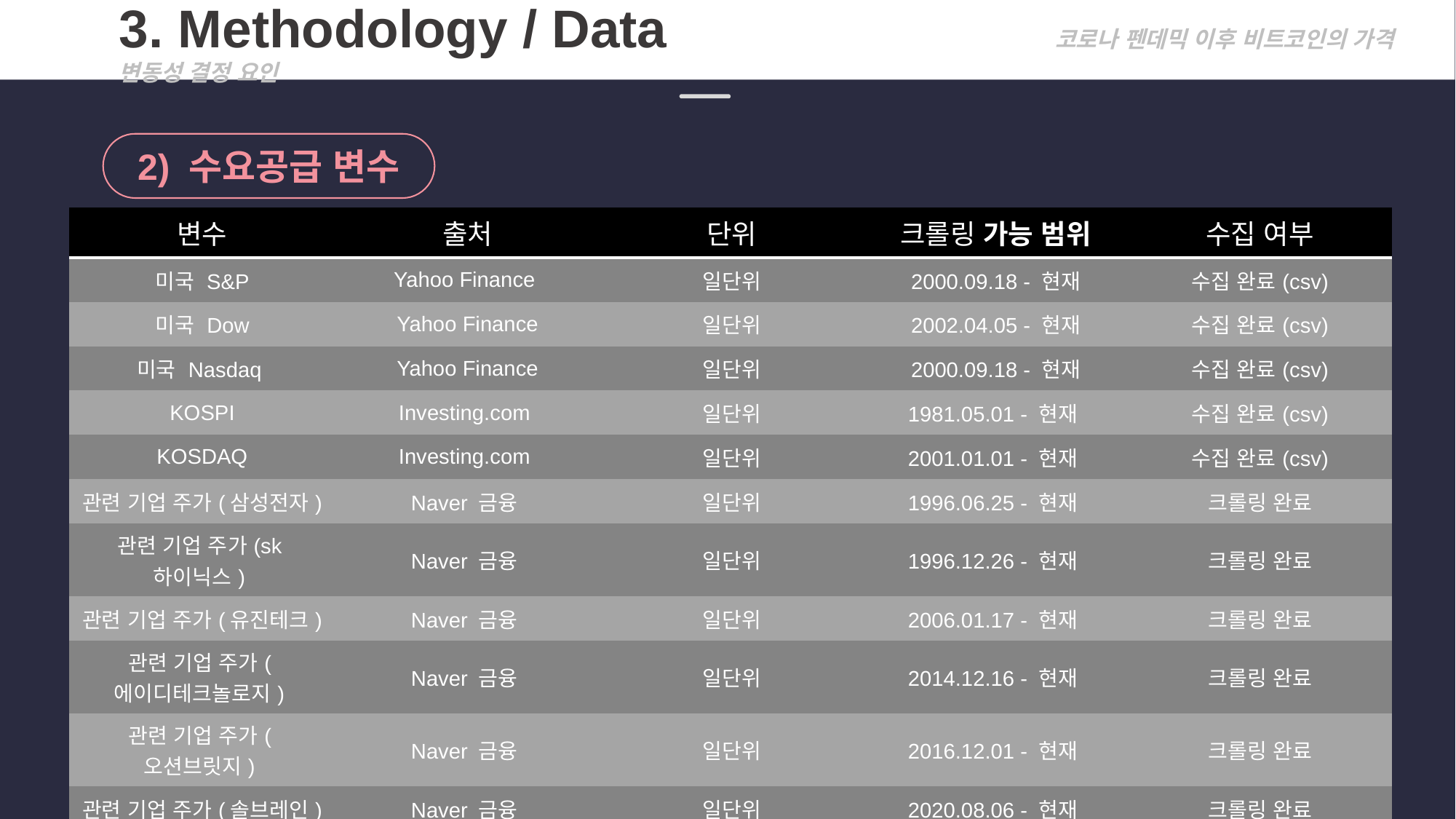

3. Methodology / Data			         코로나 펜데믹 이후 비트코인의 가격 변동성 결정 요인

2) 수요공급 변수
| 변수 | 출처 | 단위 | 크롤링 가능 범위 | 수집 여부 |
| --- | --- | --- | --- | --- |
| 미국 S&P | Yahoo Finance | 일단위 | 2000.09.18 - 현재 | 수집 완료(csv) |
| 미국 Dow | Yahoo Finance | 일단위 | 2002.04.05 - 현재 | 수집 완료(csv) |
| 미국 Nasdaq | Yahoo Finance | 일단위 | 2000.09.18 - 현재 | 수집 완료(csv) |
| KOSPI | Investing.com | 일단위 | 1981.05.01 - 현재 | 수집 완료(csv) |
| KOSDAQ | Investing.com | 일단위 | 2001.01.01 - 현재 | 수집 완료(csv) |
| 관련 기업 주가(삼성전자) | Naver 금융 | 일단위 | 1996.06.25 - 현재 | 크롤링 완료 |
| 관련 기업 주가(sk하이닉스) | Naver 금융 | 일단위 | 1996.12.26 - 현재 | 크롤링 완료 |
| 관련 기업 주가(유진테크) | Naver 금융 | 일단위 | 2006.01.17 - 현재 | 크롤링 완료 |
| 관련 기업 주가(에이디테크놀로지) | Naver 금융 | 일단위 | 2014.12.16 - 현재 | 크롤링 완료 |
| 관련 기업 주가(오션브릿지) | Naver 금융 | 일단위 | 2016.12.01 - 현재 | 크롤링 완료 |
| 관련 기업 주가(솔브레인) | Naver 금융 | 일단위 | 2020.08.06 - 현재 | 크롤링 완료 |
| 관련 기업 주가(원익IPS) | Naver 금융 | 일단위 | 2016.05.02 - 현재 | 크롤링 완료 |